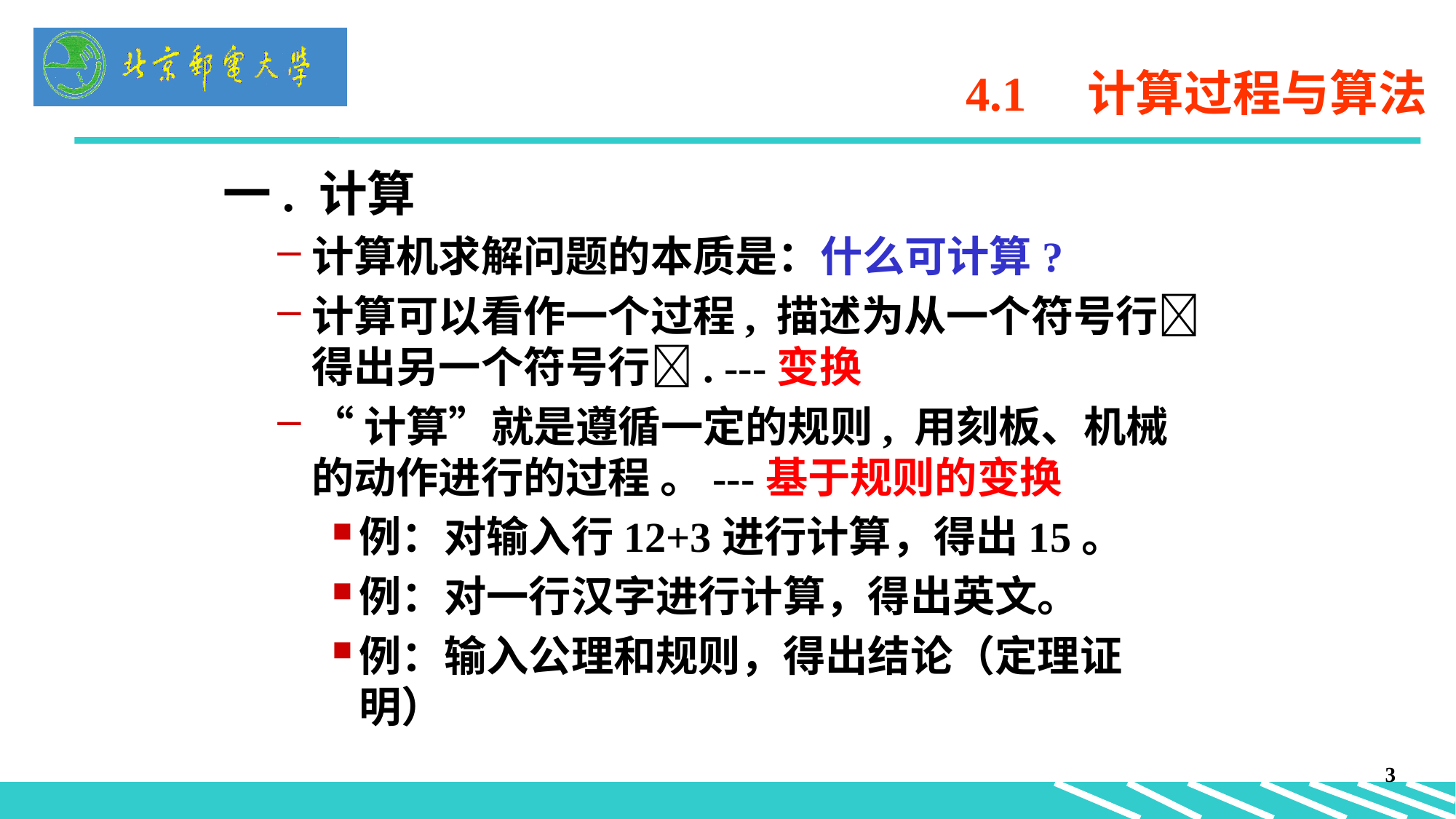

# 4.1    计算过程与算法
一. 计算
计算机求解问题的本质是：什么可计算?
计算可以看作一个过程, 描述为从一个符号行ξ 得出另一个符号行η. ---变换
“计算”就是遵循一定的规则, 用刻板、机械的动作进行的过程 。---基于规则的变换
例：对输入行12+3进行计算，得出15。
例：对一行汉字进行计算，得出英文。
例：输入公理和规则，得出结论（定理证明）
3